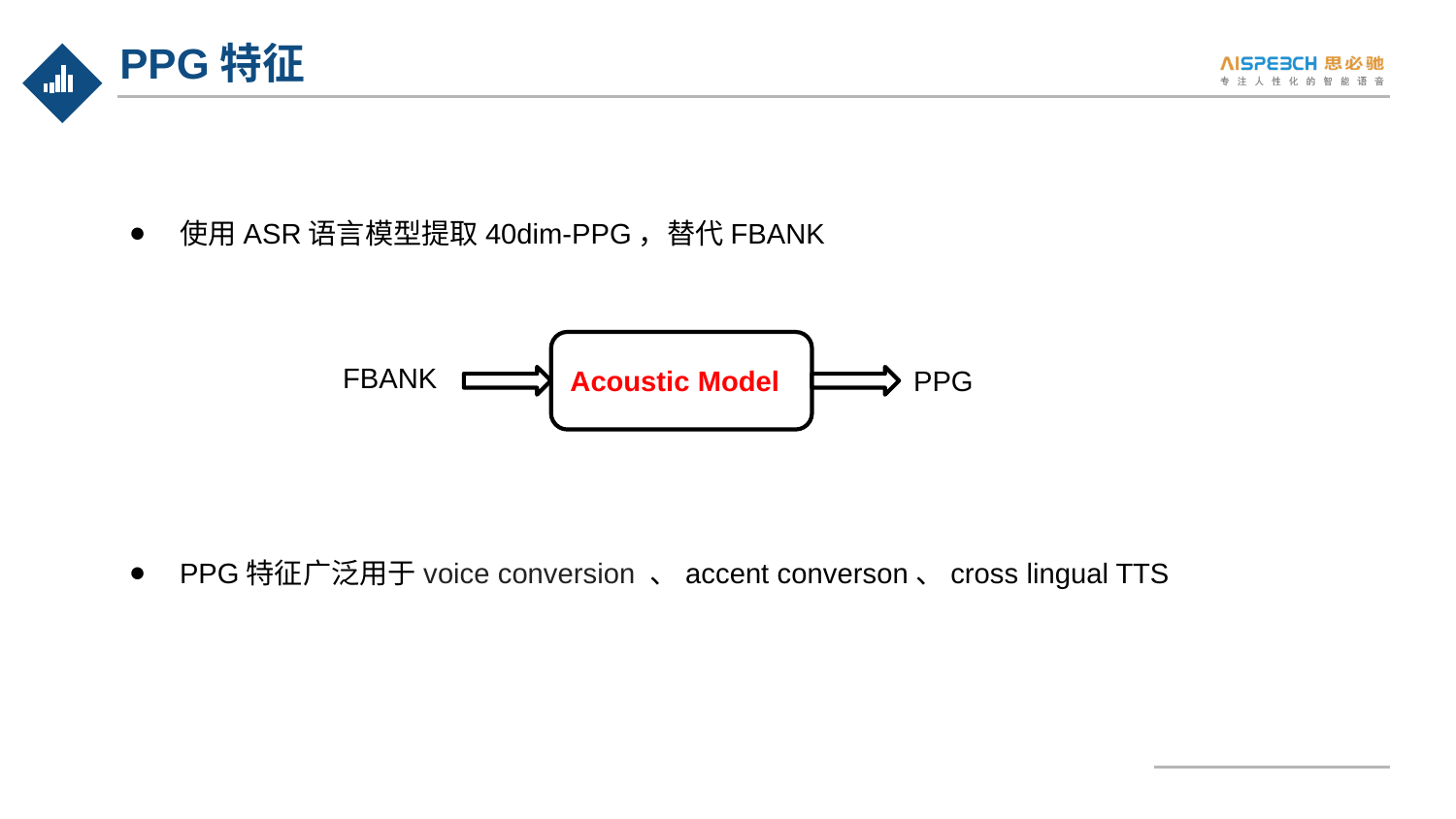

PPG特征

使用ASR语言模型提取40dim-PPG，替代FBANK

PPG特征广泛用于voice conversion 、accent converson、cross lingual TTS

Acoustic Model
FBANK
PPG